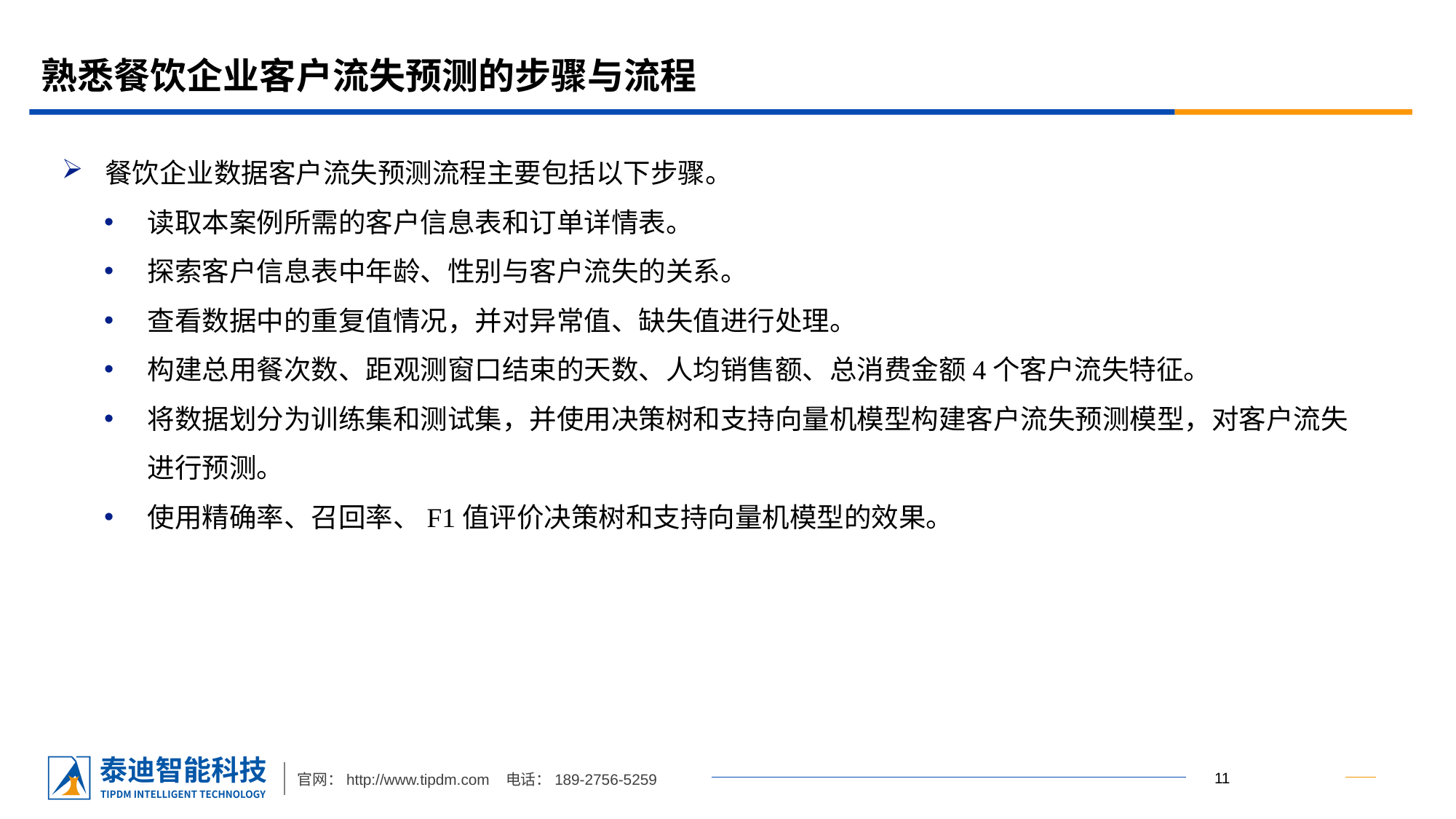

# 熟悉餐饮企业客户流失预测的步骤与流程
餐饮企业数据客户流失预测流程主要包括以下步骤。
读取本案例所需的客户信息表和订单详情表。
探索客户信息表中年龄、性别与客户流失的关系。
查看数据中的重复值情况，并对异常值、缺失值进行处理。
构建总用餐次数、距观测窗口结束的天数、人均销售额、总消费金额4个客户流失特征。
将数据划分为训练集和测试集，并使用决策树和支持向量机模型构建客户流失预测模型，对客户流失进行预测。
使用精确率、召回率、F1值评价决策树和支持向量机模型的效果。